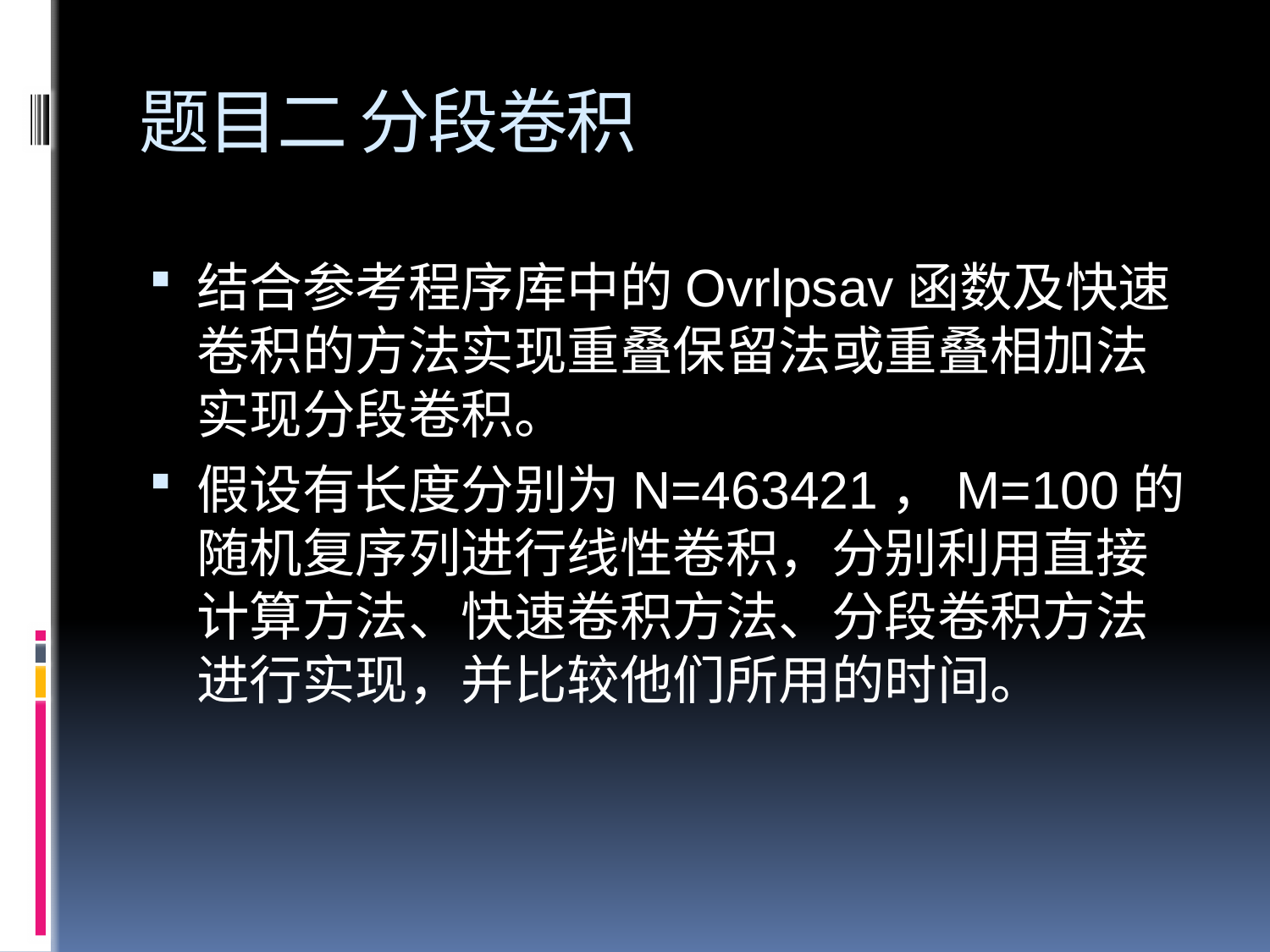

# 题目二 分段卷积
结合参考程序库中的Ovrlpsav函数及快速卷积的方法实现重叠保留法或重叠相加法实现分段卷积。
假设有长度分别为N=463421，M=100的随机复序列进行线性卷积，分别利用直接计算方法、快速卷积方法、分段卷积方法进行实现，并比较他们所用的时间。